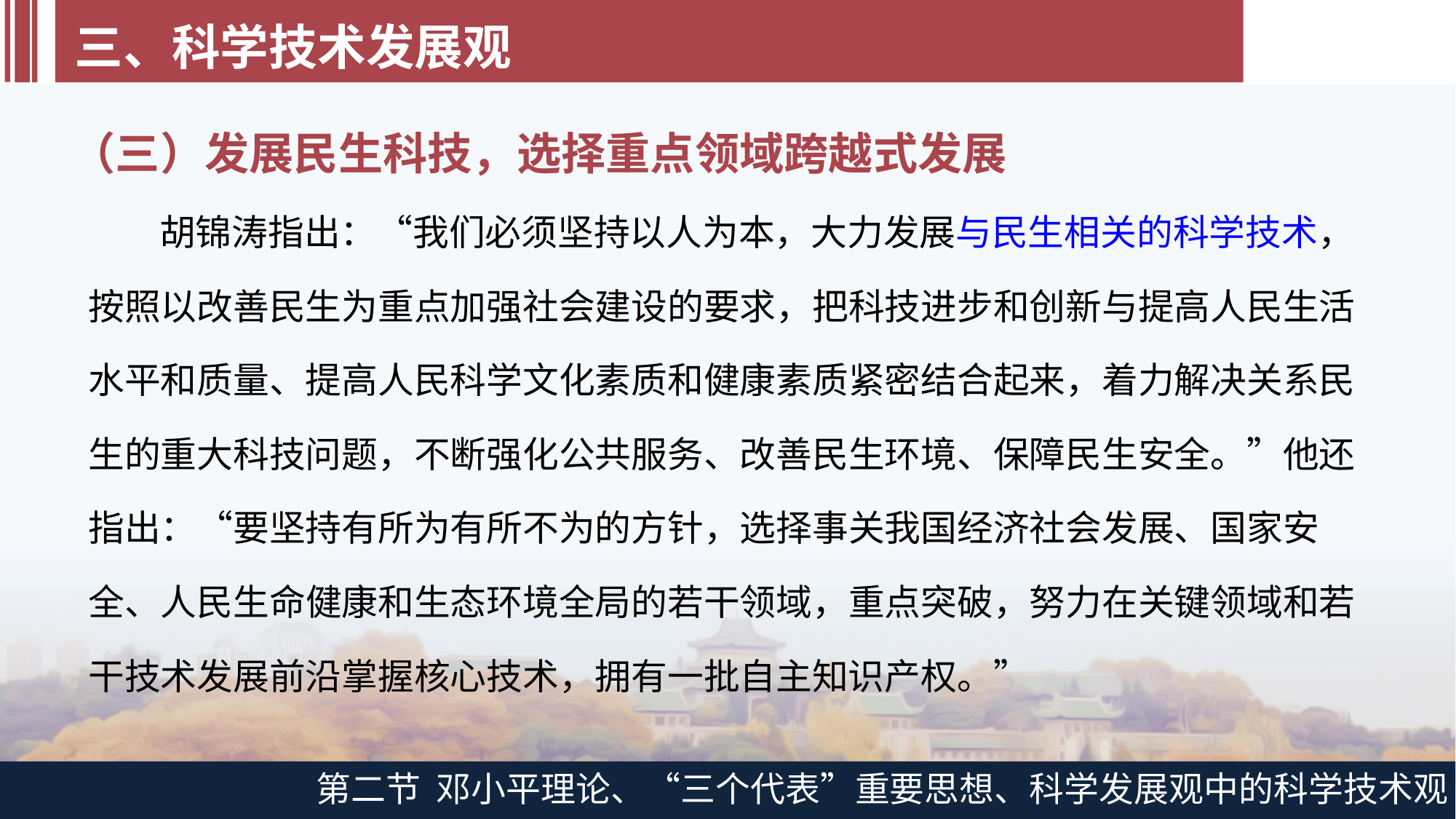

三、科学技术发展观
（三）发展民生科技，选择重点领域跨越式发展
胡锦涛指出：“我们必须坚持以人为本，大力发展与民生相关的科学技术，按照以改善民生为重点加强社会建设的要求，把科技进步和创新与提高人民生活水平和质量、提高人民科学文化素质和健康素质紧密结合起来，着力解决关系民生的重大科技问题，不断强化公共服务、改善民生环境、保障民生安全。”他还指出：“要坚持有所为有所不为的方针，选择事关我国经济社会发展、国家安全、人民生命健康和生态环境全局的若干领域，重点突破，努力在关键领域和若干技术发展前沿掌握核心技术，拥有一批自主知识产权。”
第二节  邓小平理论、“三个代表”重要思想、科学发展观中的科学技术观